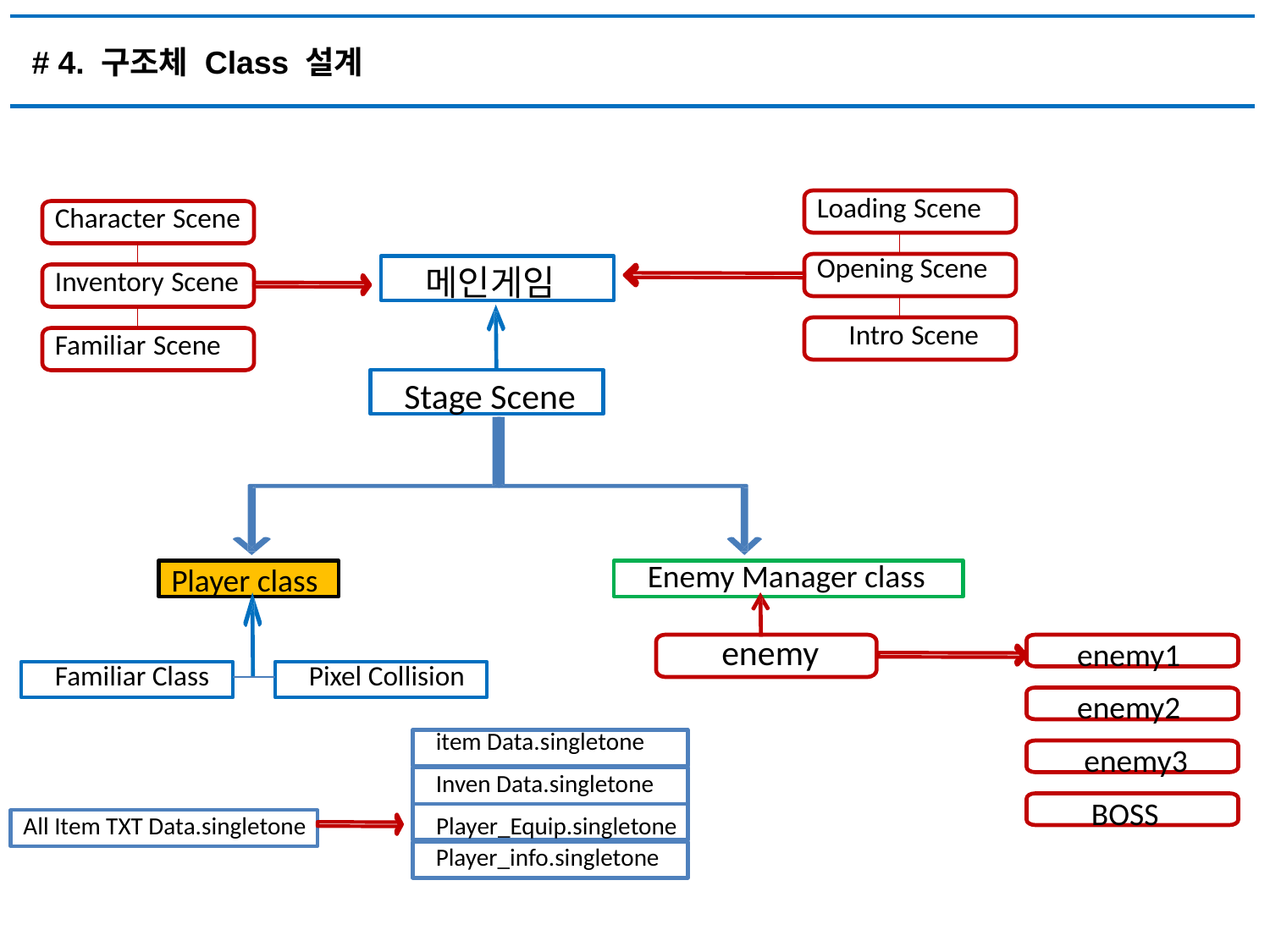

# # 4. 구조체 Class 설계

Loading Scene
Character Scene

Opening Scene
Inventory Scene
메인게임

Intro Scene
Familiar Scene

Stage Scene

Enemy Manager class
Player class

enemy

       enemy1

Familiar Class
Pixel Collision

       enemy2
item Data.singletone

        enemy3
Inven Data.singletone

         BOSS
All Item TXT Data.singletone
  Player_Equip.singletone

Player_info.singletone